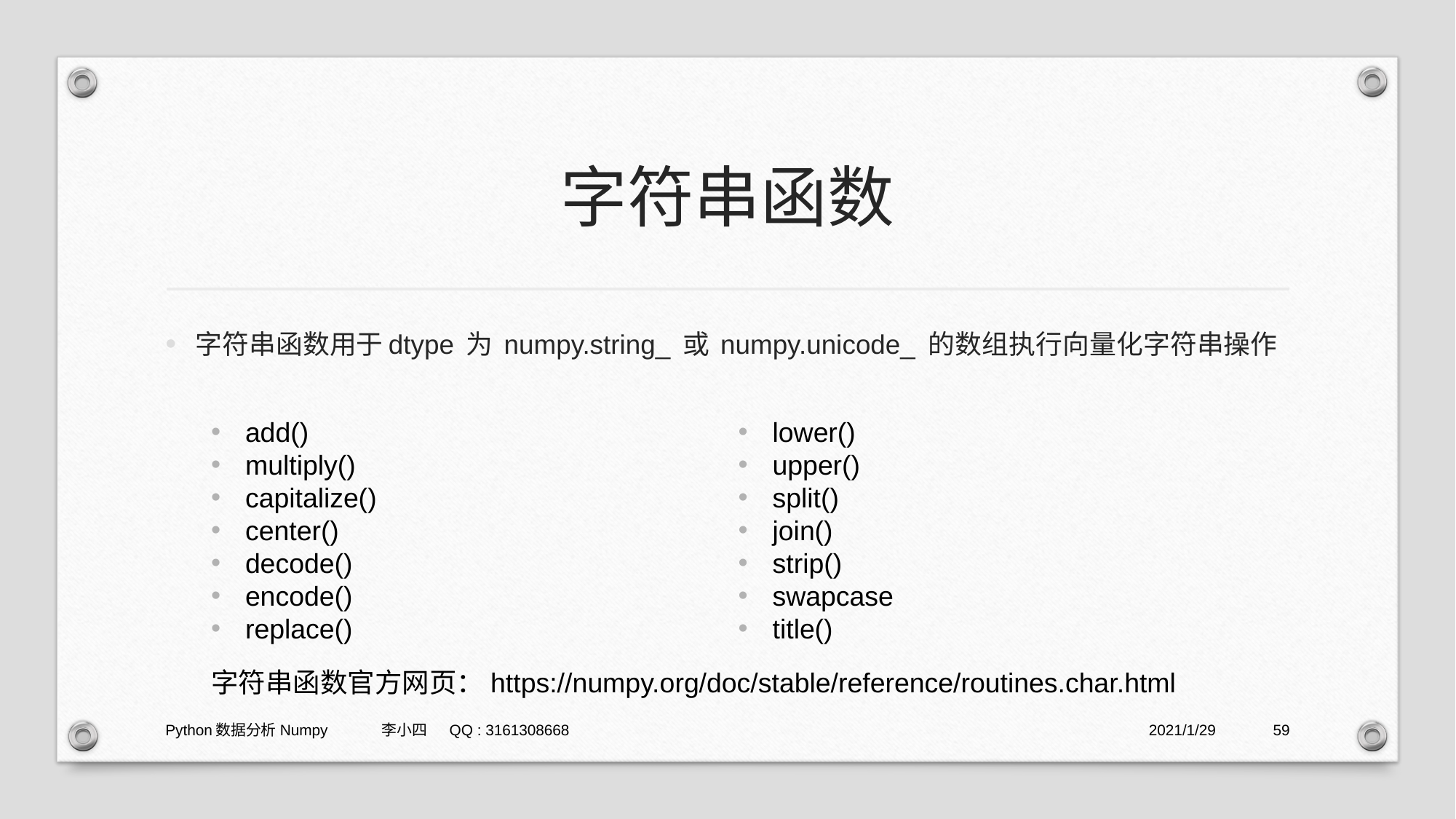

# 字符串函数
字符串函数用于dtype 为 numpy.string_ 或 numpy.unicode_ 的数组执行向量化字符串操作
add()
multiply()
capitalize()
center()
decode()
encode()
replace()
lower()
upper()
split()
join()
strip()
swapcase
title()
字符串函数官方网页：https://numpy.org/doc/stable/reference/routines.char.html
Python数据分析Numpy            李小四    QQ : 3161308668
2021/1/29
59